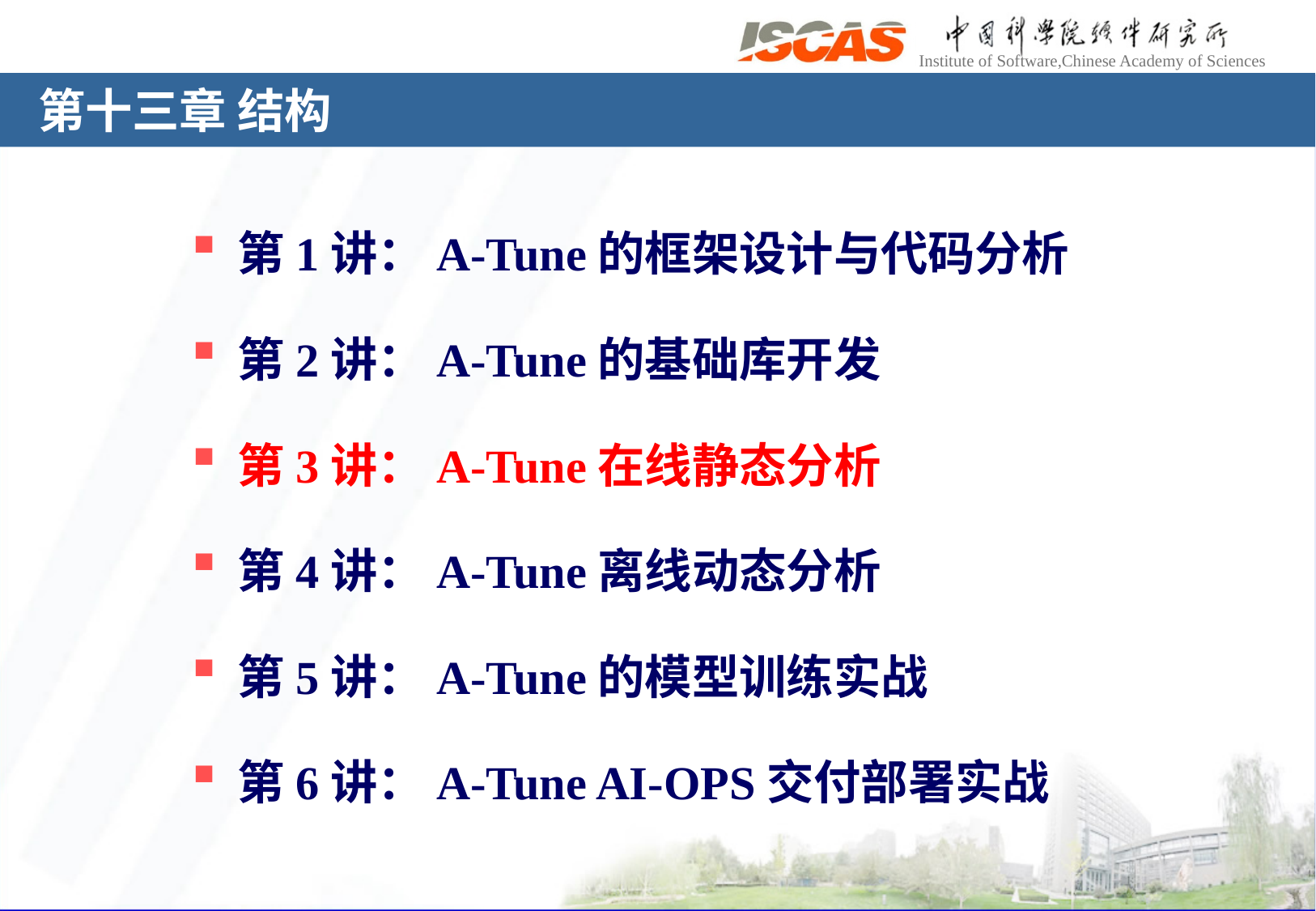

# 第十三章 结构
第1讲：A-Tune的框架设计与代码分析
第2讲：A-Tune的基础库开发
第3讲：A-Tune在线静态分析
第4讲：A-Tune离线动态分析
第5讲：A-Tune的模型训练实战
第6讲：A-Tune AI-OPS交付部署实战